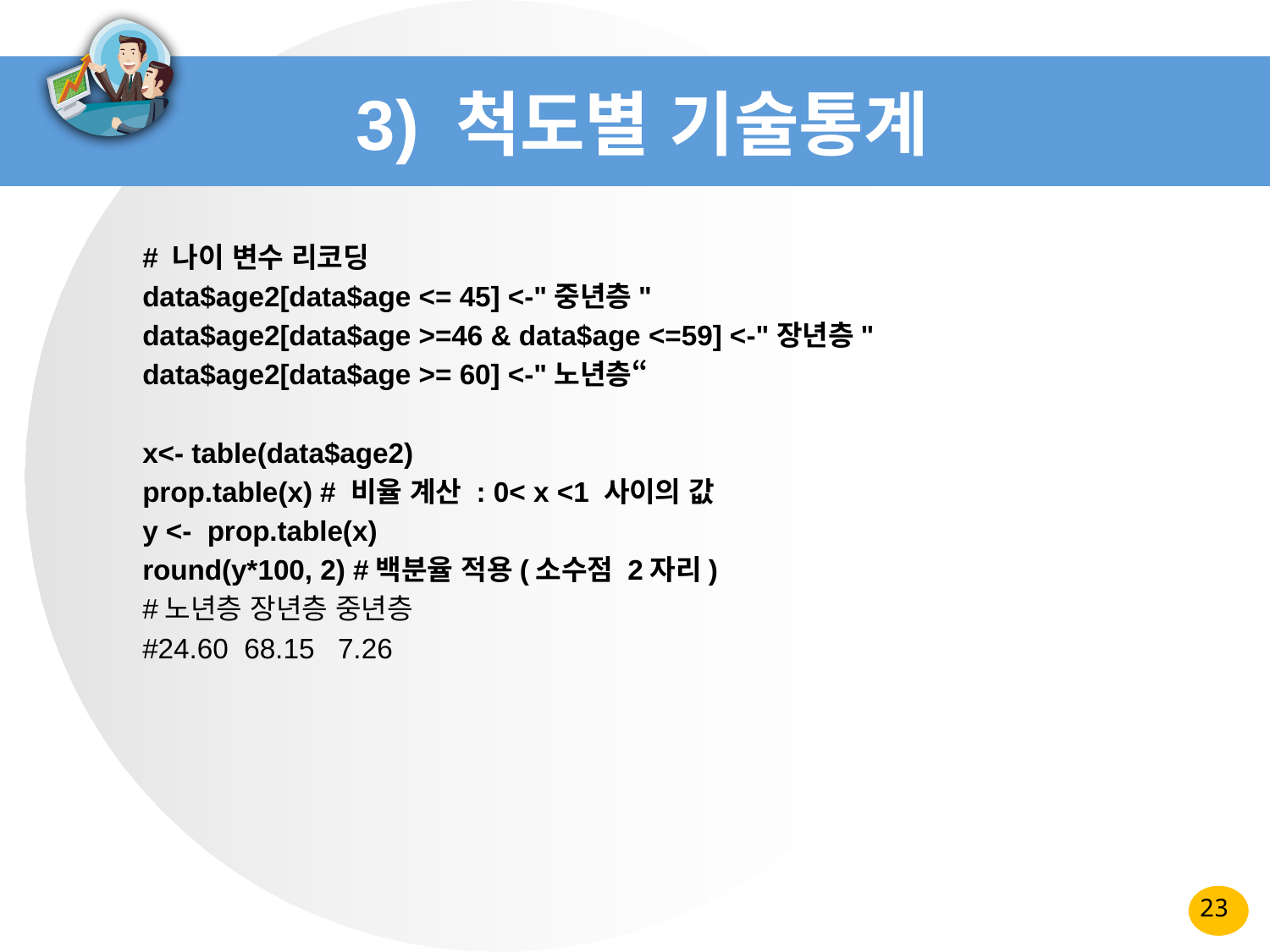

# 3) 척도별 기술통계
# 나이 변수 리코딩
data$age2[data$age <= 45] <-"중년층"
data$age2[data$age >=46 & data$age <=59] <-"장년층"
data$age2[data$age >= 60] <-"노년층“

x<- table(data$age2)
prop.table(x) # 비율 계산 : 0< x <1 사이의 값
y <-  prop.table(x)
round(y*100, 2) #백분율 적용(소수점 2자리)
#노년층 장년층 중년층
#24.60  68.15   7.26
23